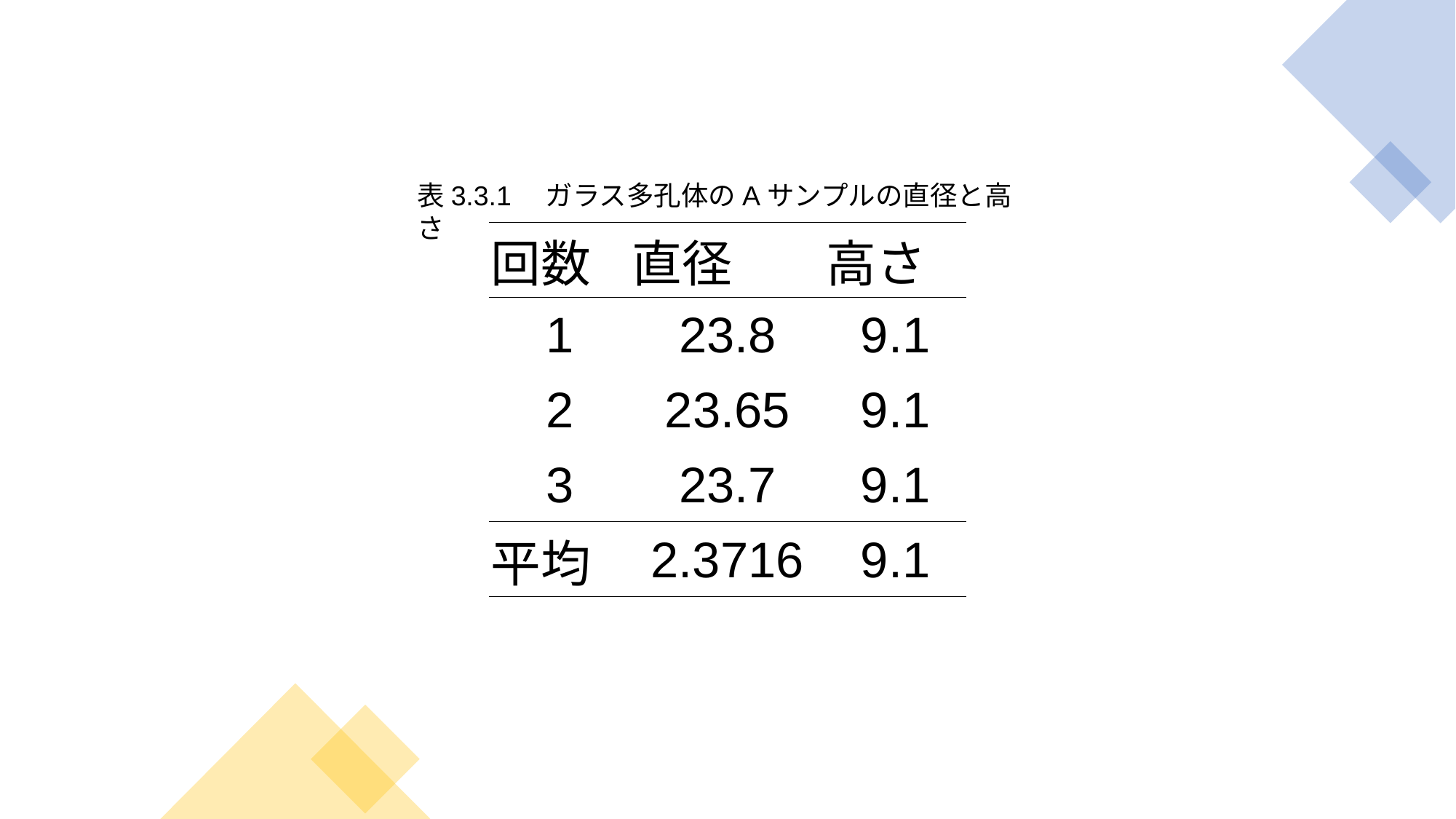

表3.3.1　ガラス多孔体のAサンプルの直径と高さ
| 回数 | 直径 | 高さ |
| --- | --- | --- |
| 1 | 23.8 | 9.1 |
| 2 | 23.65 | 9.1 |
| 3 | 23.7 | 9.1 |
| 平均 | 2.3716 | 9.1 |